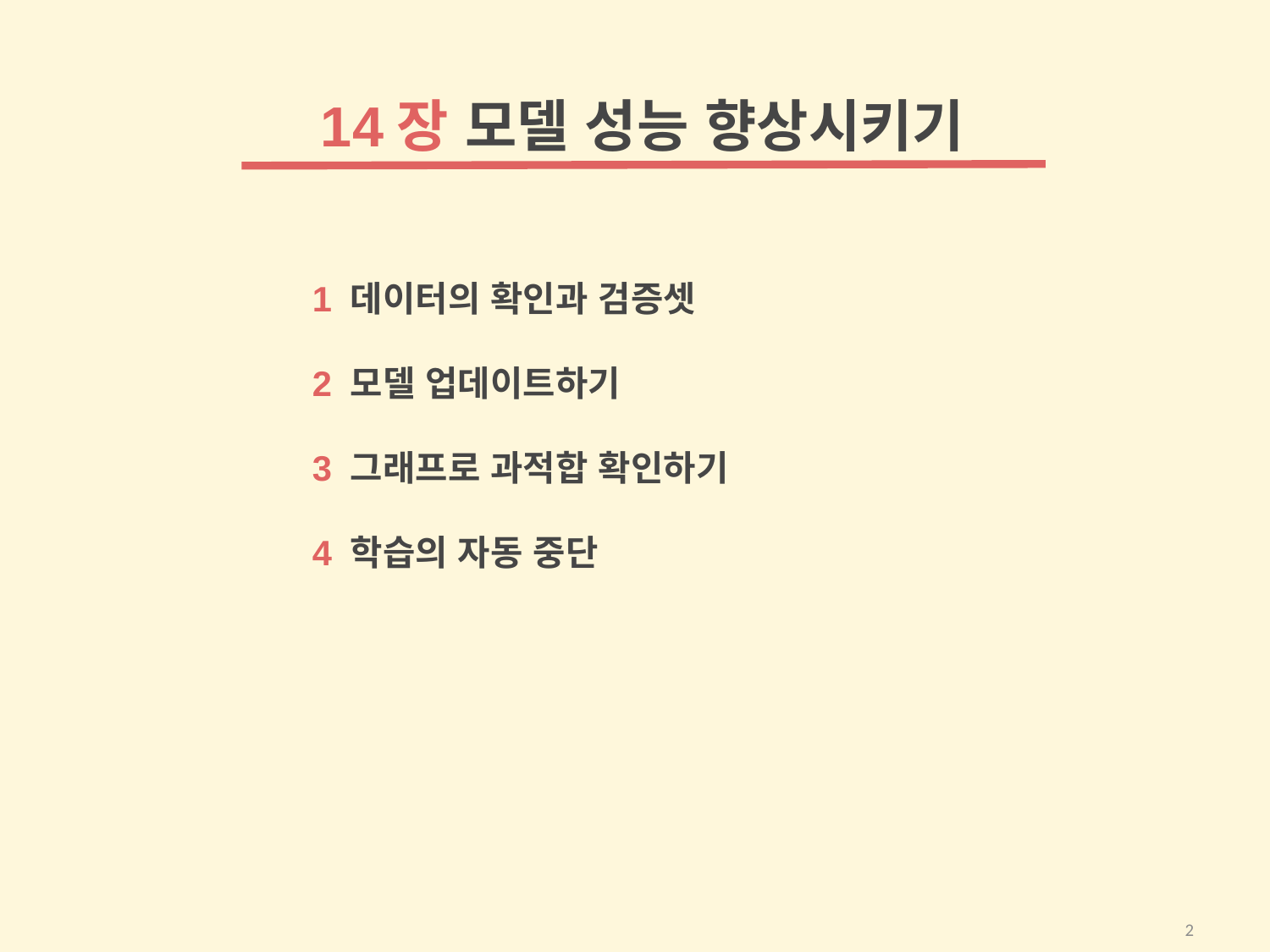

14장 모델 성능 향상시키기
1 데이터의 확인과 검증셋
2 모델 업데이트하기
3 그래프로 과적합 확인하기
4 학습의 자동 중단
2